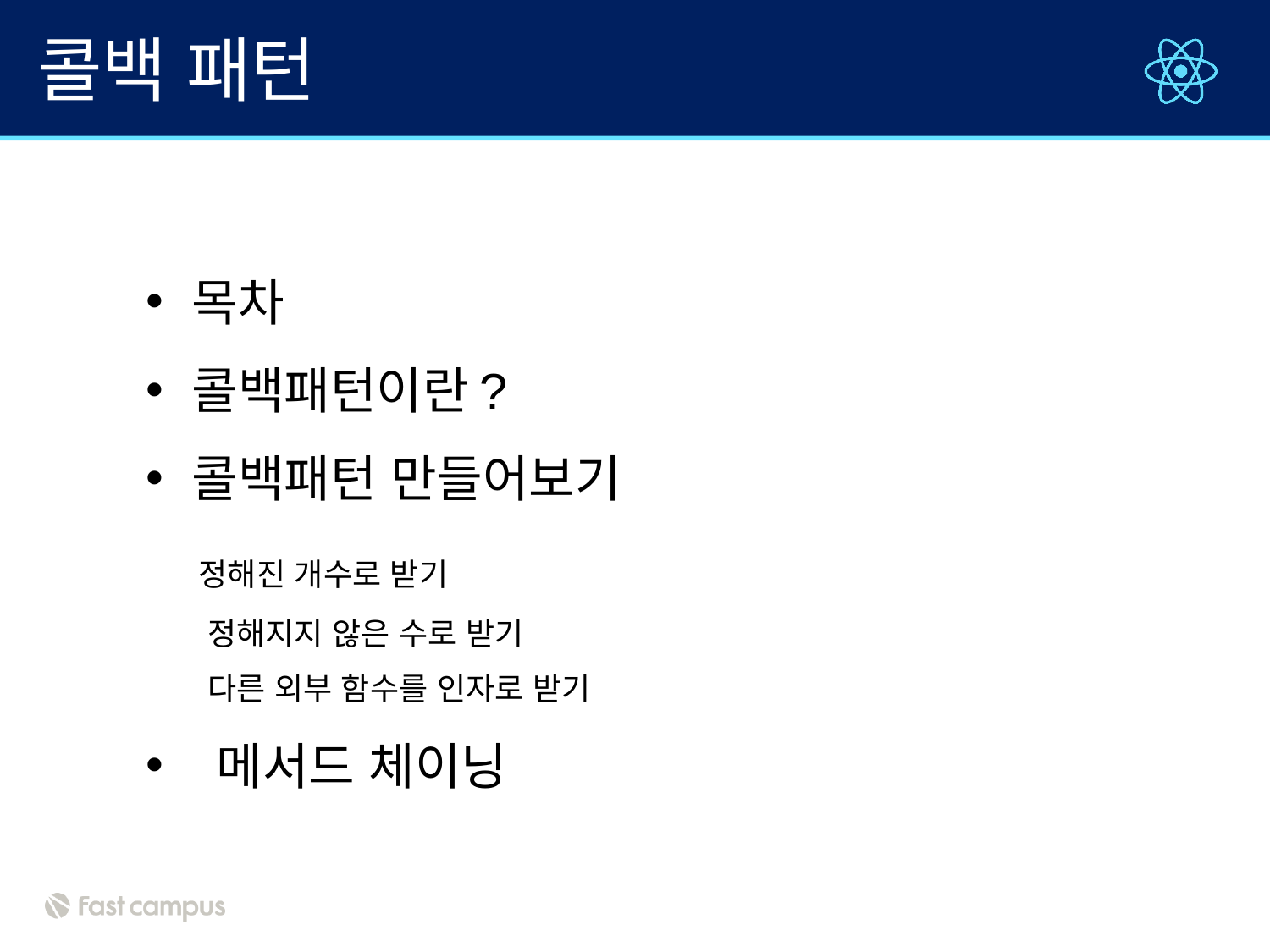

# 콜백 패턴
목차
콜백패턴이란?
콜백패턴 만들어보기
   정해진 개수로 받기
	 정해지지 않은 수로 받기
	 다른 외부 함수를 인자로 받기
 메서드 체이닝